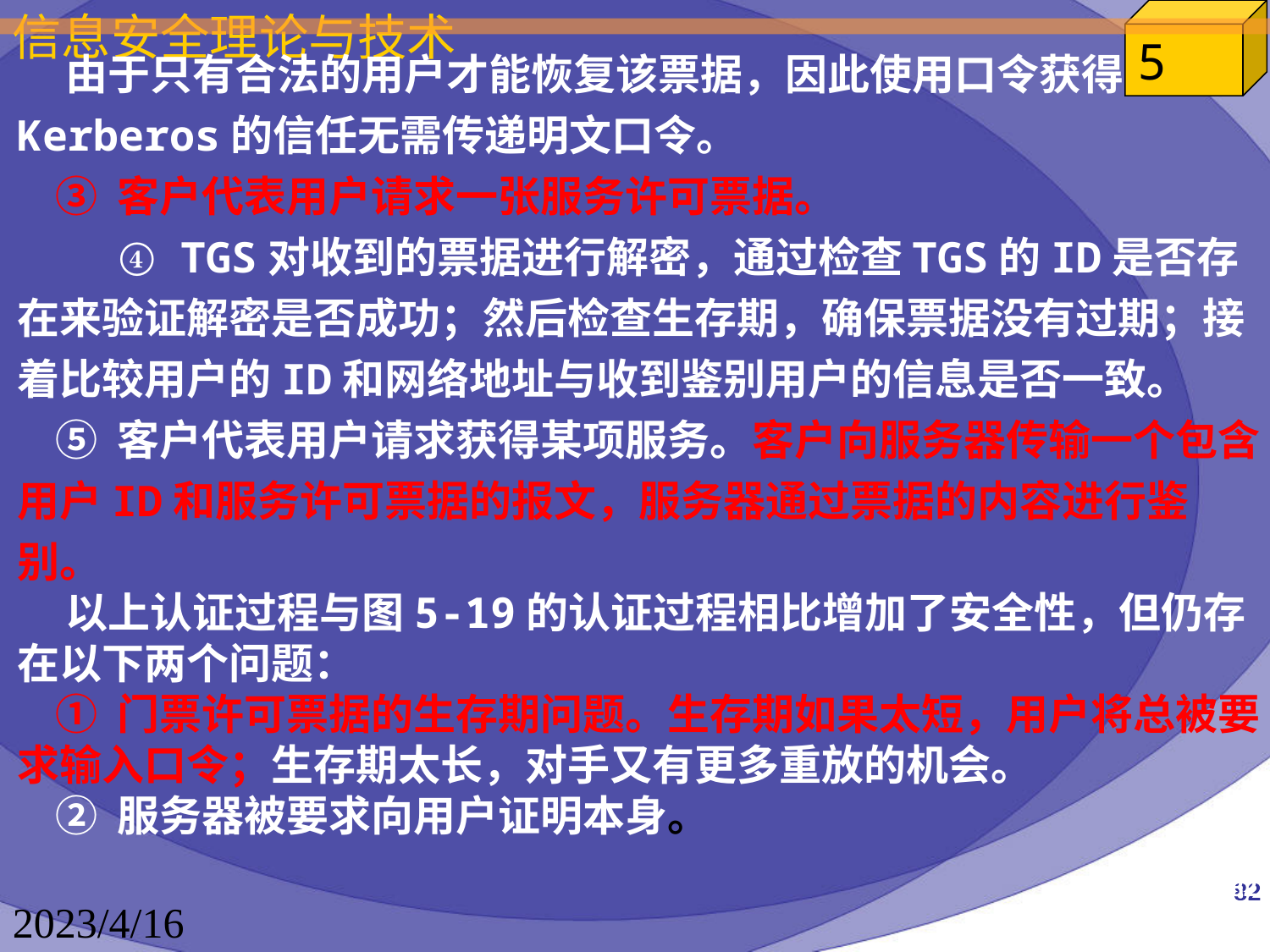

由于只有合法的用户才能恢复该票据，因此使用口令获得Kerberos的信任无需传递明文口令。
    ③ 客户代表用户请求一张服务许可票据。
    ④ TGS对收到的票据进行解密，通过检查TGS的ID是否存在来验证解密是否成功；然后检查生存期，确保票据没有过期；接着比较用户的ID和网络地址与收到鉴别用户的信息是否一致。
    ⑤ 客户代表用户请求获得某项服务。客户向服务器传输一个包含用户ID和服务许可票据的报文，服务器通过票据的内容进行鉴别。
    以上认证过程与图5-19的认证过程相比增加了安全性，但仍存在以下两个问题：
    ① 门票许可票据的生存期问题。生存期如果太短，用户将总被要求输入口令；生存期太长，对手又有更多重放的机会。
    ② 服务器被要求向用户证明本身。
82
2023/4/16